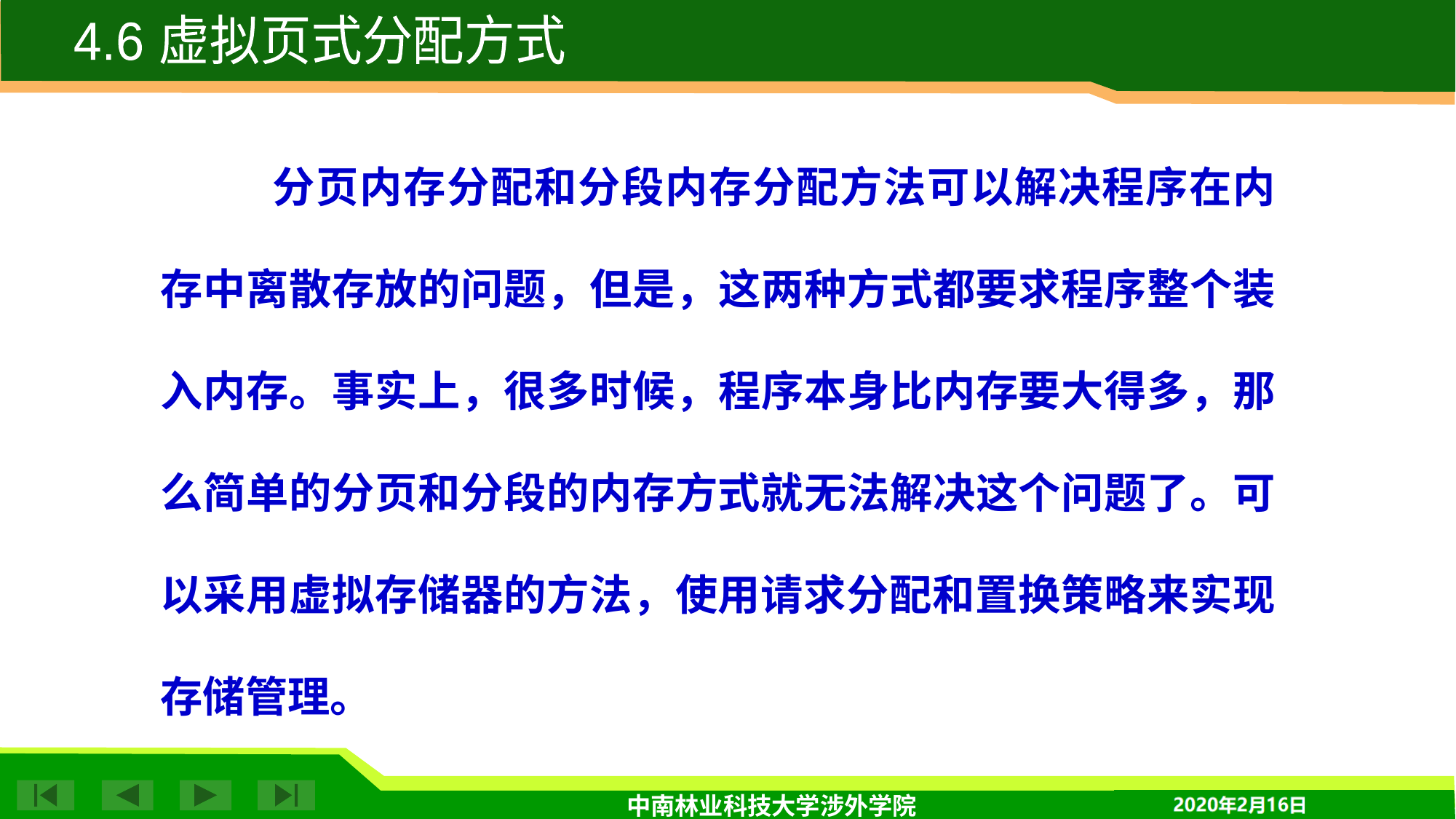

4.6 虚拟页式分配方式
		分页内存分配和分段内存分配方法可以解决程序在内存中离散存放的问题，但是，这两种方式都要求程序整个装入内存。事实上，很多时候，程序本身比内存要大得多，那么简单的分页和分段的内存方式就无法解决这个问题了。可以采用虚拟存储器的方法，使用请求分配和置换策略来实现存储管理。